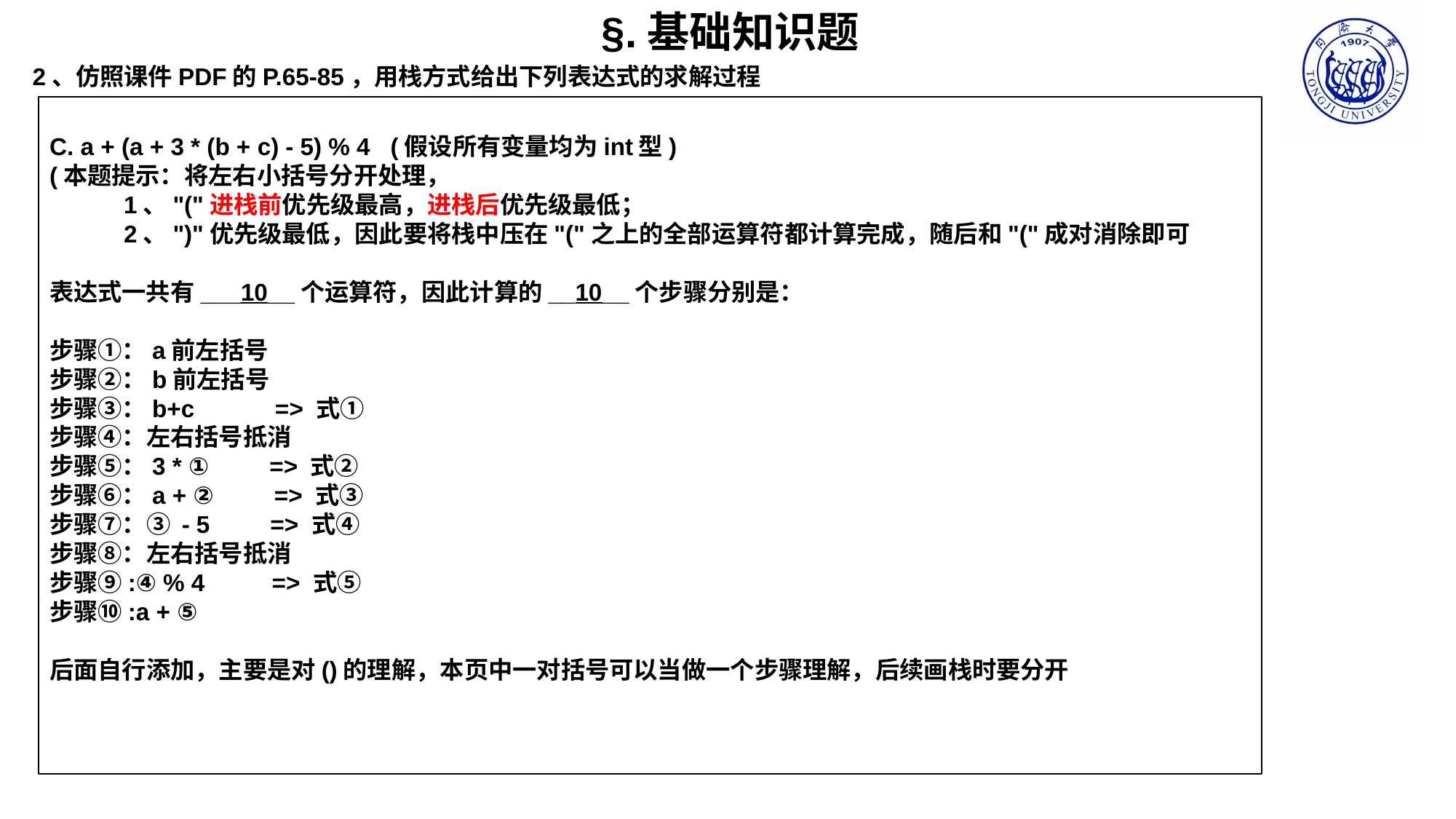

§.基础知识题
2、仿照课件PDF的P.65-85，用栈方式给出下列表达式的求解过程

C. a + (a + 3 * (b + c) - 5) % 4   (假设所有变量均为int型)
(本题提示：将左右小括号分开处理，
           1、"("进栈前优先级最高，进栈后优先级最低；
           2、")"优先级最低，因此要将栈中压在"("之上的全部运算符都计算完成，随后和"("成对消除即可

表达式一共有___10__个运算符，因此计算的__10__个步骤分别是：

步骤①：a前左括号
步骤②：b前左括号
步骤③：b+c            => 式①
步骤④：左右括号抵消
步骤⑤：3 * ①         => 式②
步骤⑥：a + ②         => 式③
步骤⑦：③ - 5         => 式④
步骤⑧：左右括号抵消
步骤⑨:④ % 4          => 式⑤
步骤⑩:a + ⑤

后面自行添加，主要是对()的理解，本页中一对括号可以当做一个步骤理解，后续画栈时要分开